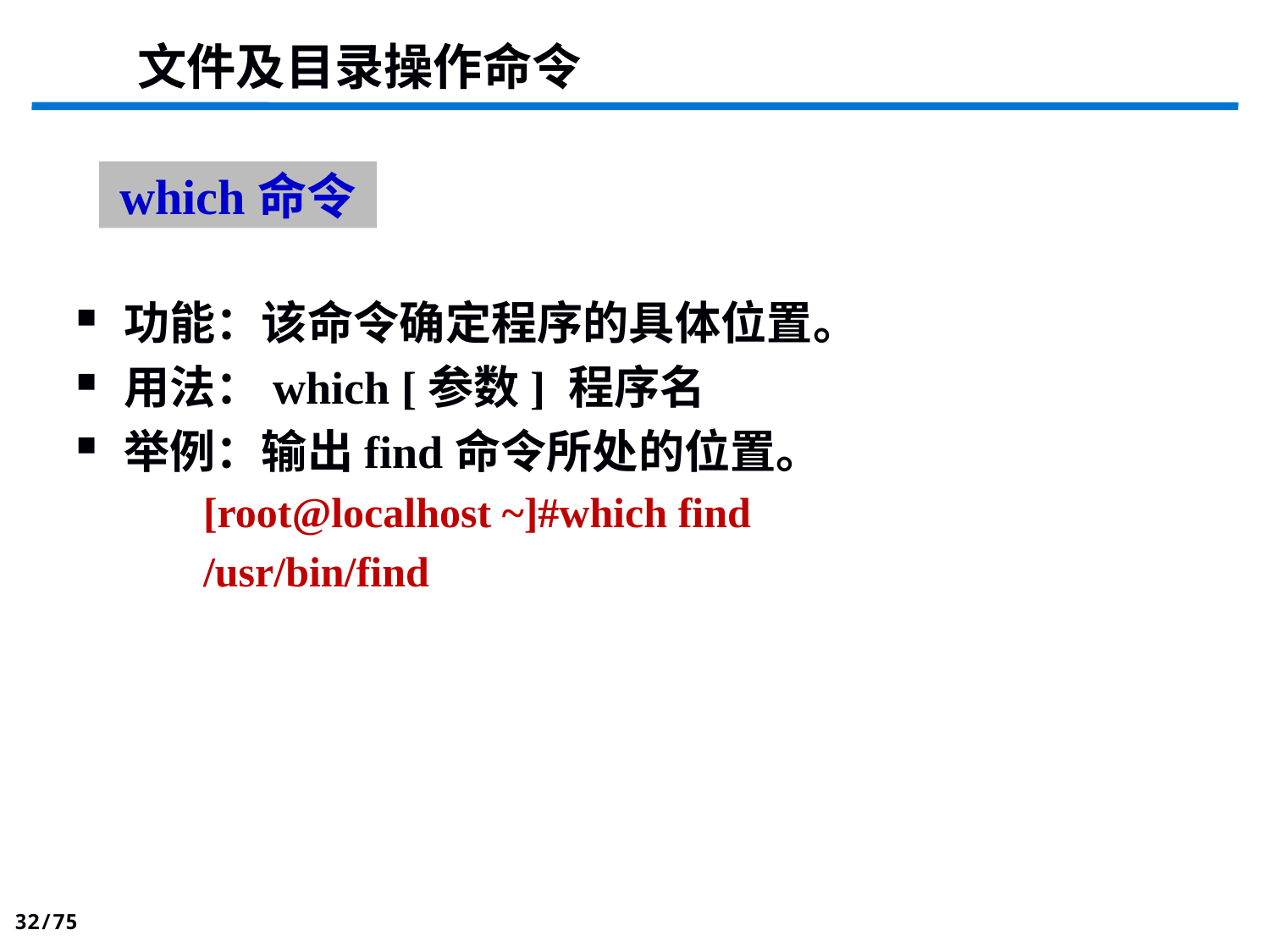

文件及目录操作命令
which命令
功能：该命令确定程序的具体位置。
用法：which [参数] 程序名
举例：输出find命令所处的位置。
[root@localhost ~]#which find
/usr/bin/find